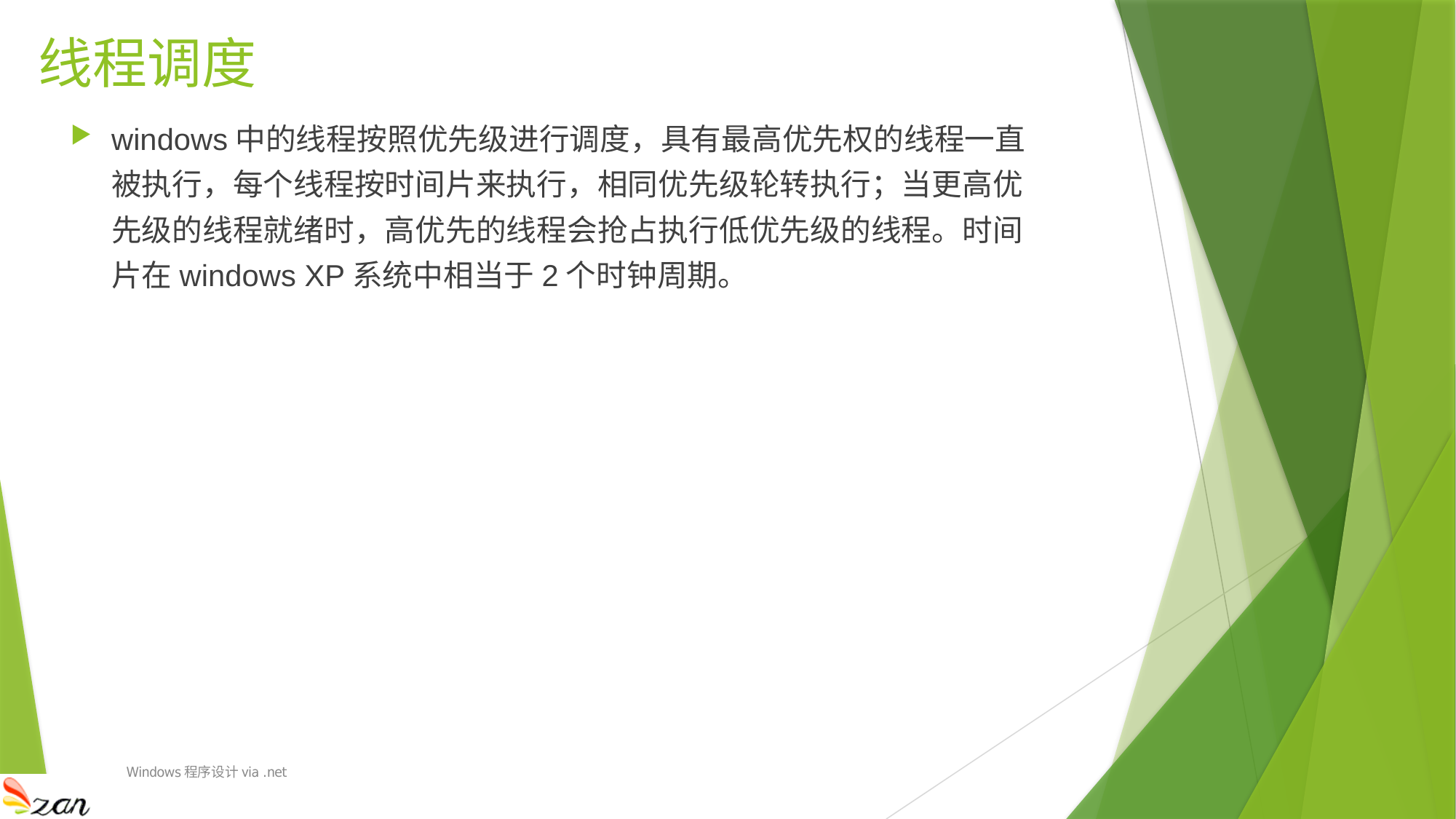

# 线程调度
windows中的线程按照优先级进行调度，具有最高优先权的线程一直被执行，每个线程按时间片来执行，相同优先级轮转执行；当更高优先级的线程就绪时，高优先的线程会抢占执行低优先级的线程。时间片在windows XP系统中相当于2个时钟周期。
Windows程序设计via .net